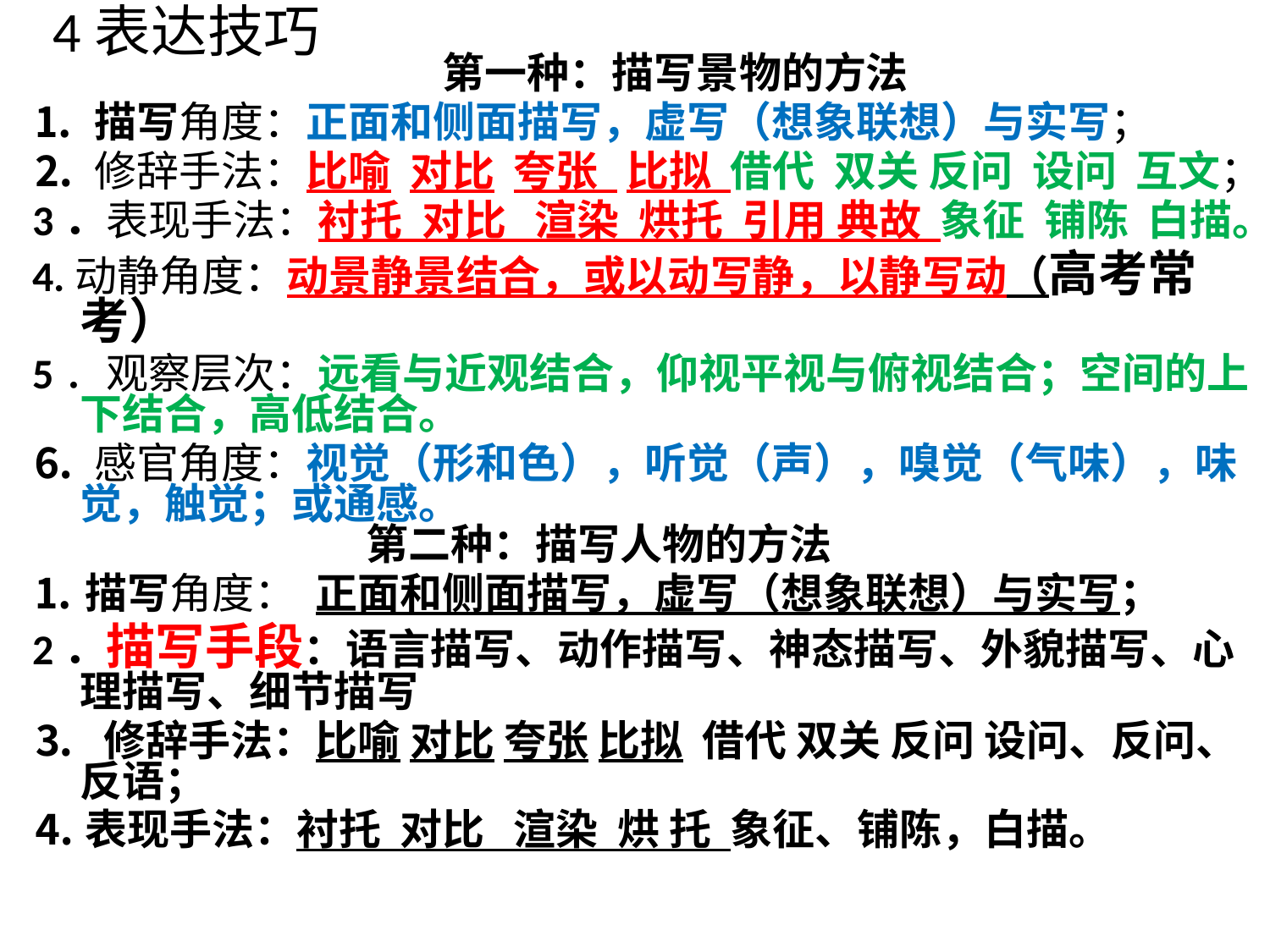

# 4表达技巧
                                          第一种：描写景物的方法
⒈ 描写角度：正面和侧面描写，虚写（想象联想）与实写；
⒉ 修辞手法：比喻  对比  夸张   比拟  借代  双关 反问  设问  互文；
3．表现手法：衬托  对比   渲染  烘托  引用 典故  象征  铺陈  白描。
4.动静角度：动景静景结合，或以动写静，以静写动（高考常考）
5．观察层次：远看与近观结合，仰视平视与俯视结合；空间的上下结合，高低结合。
⒍ 感官角度：视觉（形和色），听觉（声），嗅觉（气味），味觉，触觉；或通感。
                              第二种：描写人物的方法
⒈描写角度：  正面和侧面描写，虚写（想象联想）与实写；
2．描写手段：语言描写、动作描写、神态描写、外貌描写、心理描写、细节描写
⒊  修辞手法：比喻 对比 夸张 比拟  借代 双关 反问 设问、反问、反语；
⒋表现手法：衬托  对比   渲染  烘 托  象征、铺陈，白描。